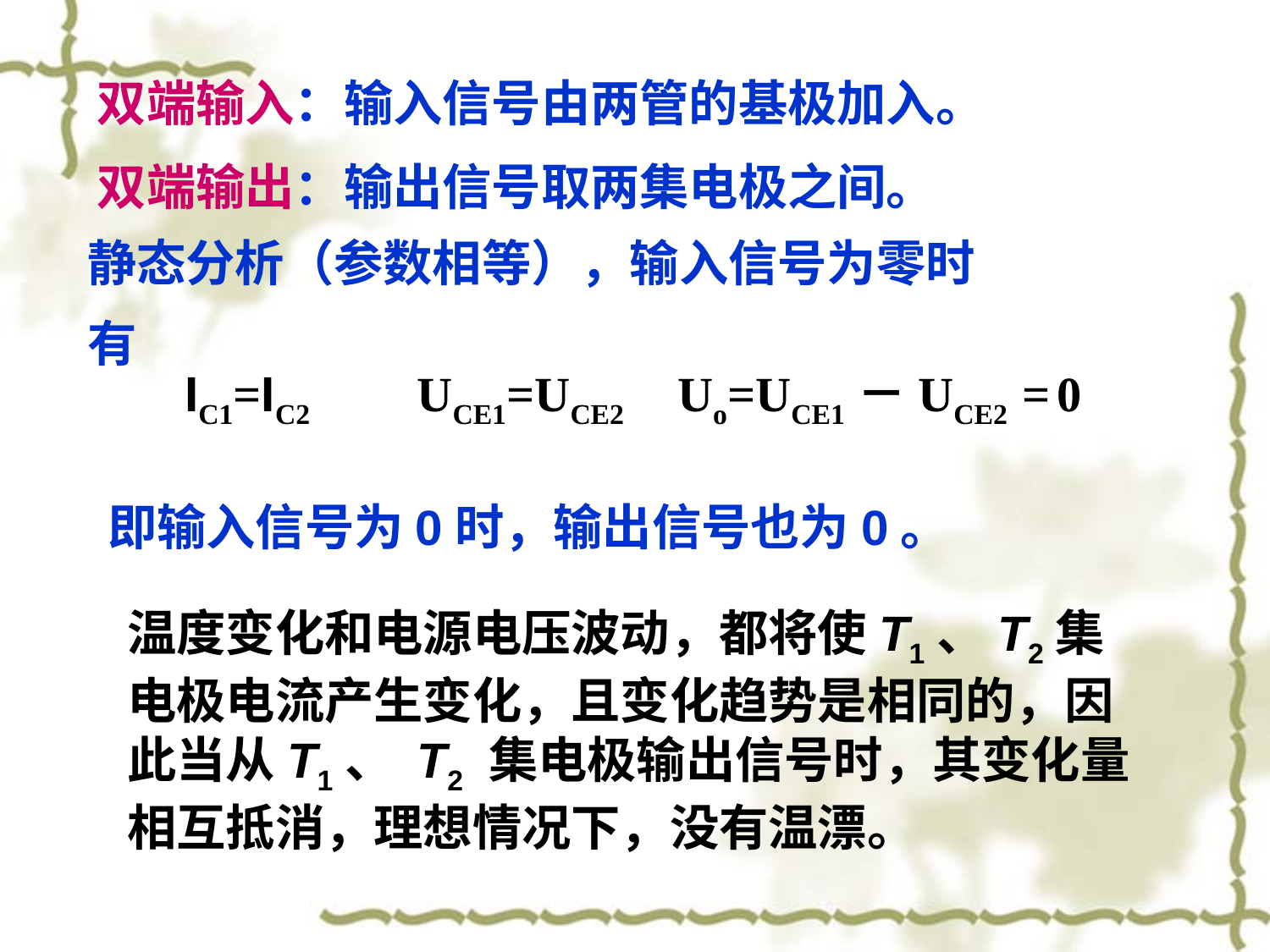

双端输入：输入信号由两管的基极加入。
双端输出：输出信号取两集电极之间。
静态分析（参数相等），输入信号为零时
有
IC1=IC2
UCE1=UCE2
Uo=UCE1－UCE2  = 0
即输入信号为0时，输出信号也为0。
温度变化和电源电压波动，都将使T1、T2集电极电流产生变化，且变化趋势是相同的，因此当从T1、 T2 集电极输出信号时，其变化量相互抵消，理想情况下，没有温漂。
122